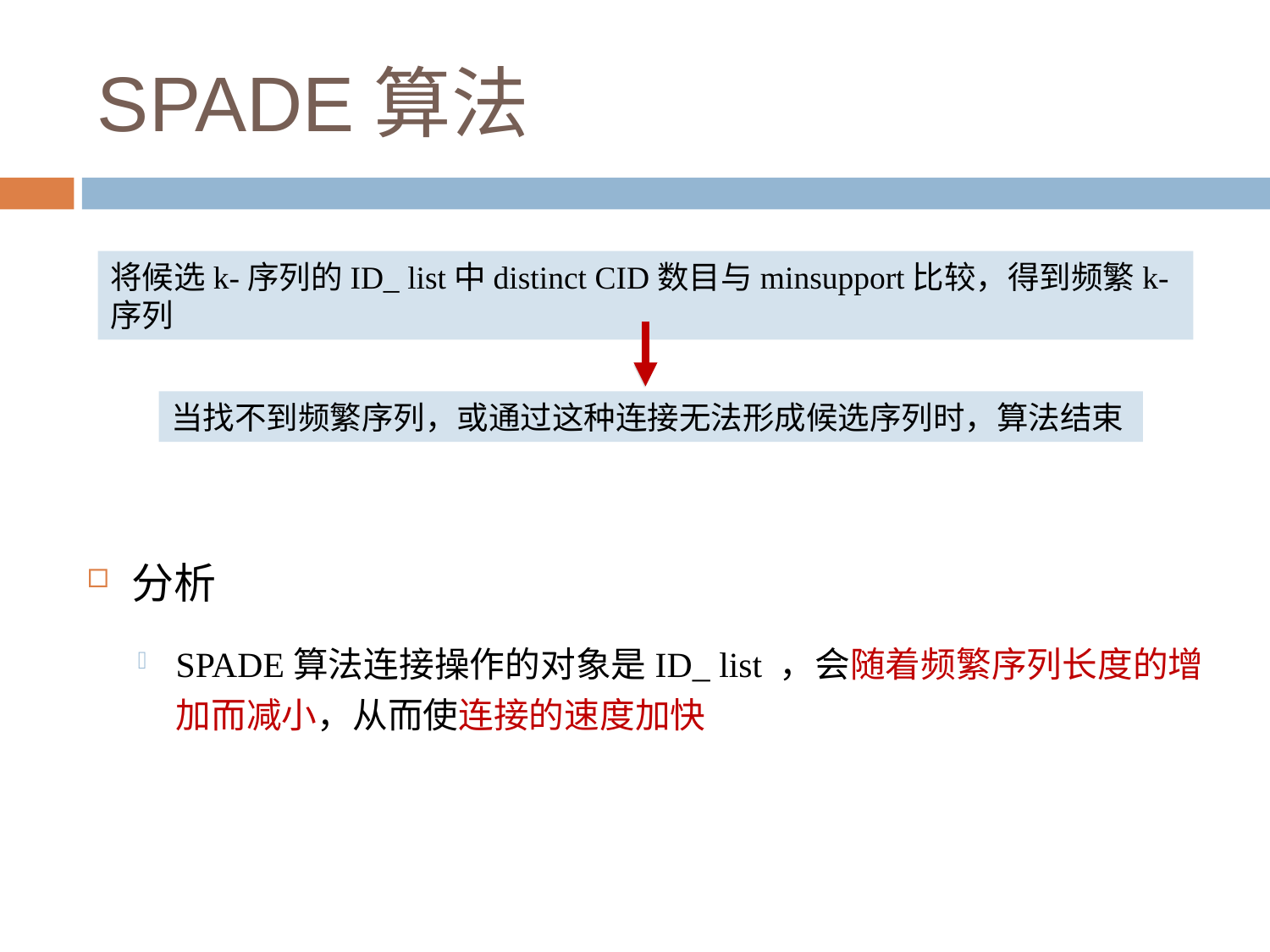

# SPADE算法
46
将候选k-序列的ID_ list中distinct CID数目与minsupport比较，得到频繁k-序列
当找不到频繁序列，或通过这种连接无法形成候选序列时，算法结束
分析
SPADE算法连接操作的对象是ID_ list ，会随着频繁序列长度的增加而减小，从而使连接的速度加快